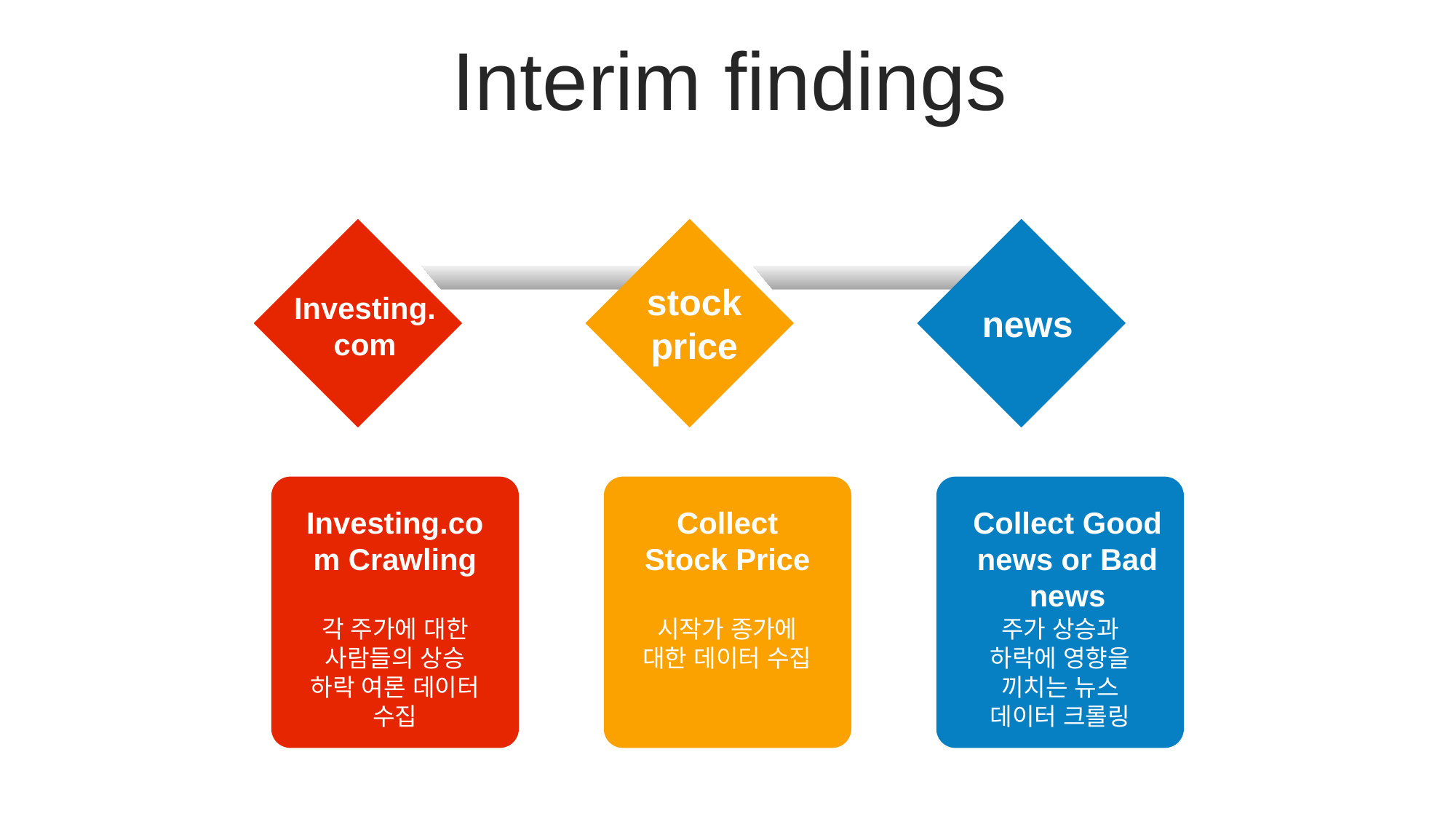

Interim findings

stock price
Investing.com
news

Collect Good news or Bad news
주가 상승과 하락에 영향을 끼치는 뉴스 데이터 크롤링
Investing.com Crawling
각 주가에 대한 사람들의 상승 하락 여론 데이터 수집
Collect Stock Price
시작가 종가에 대한 데이터 수집